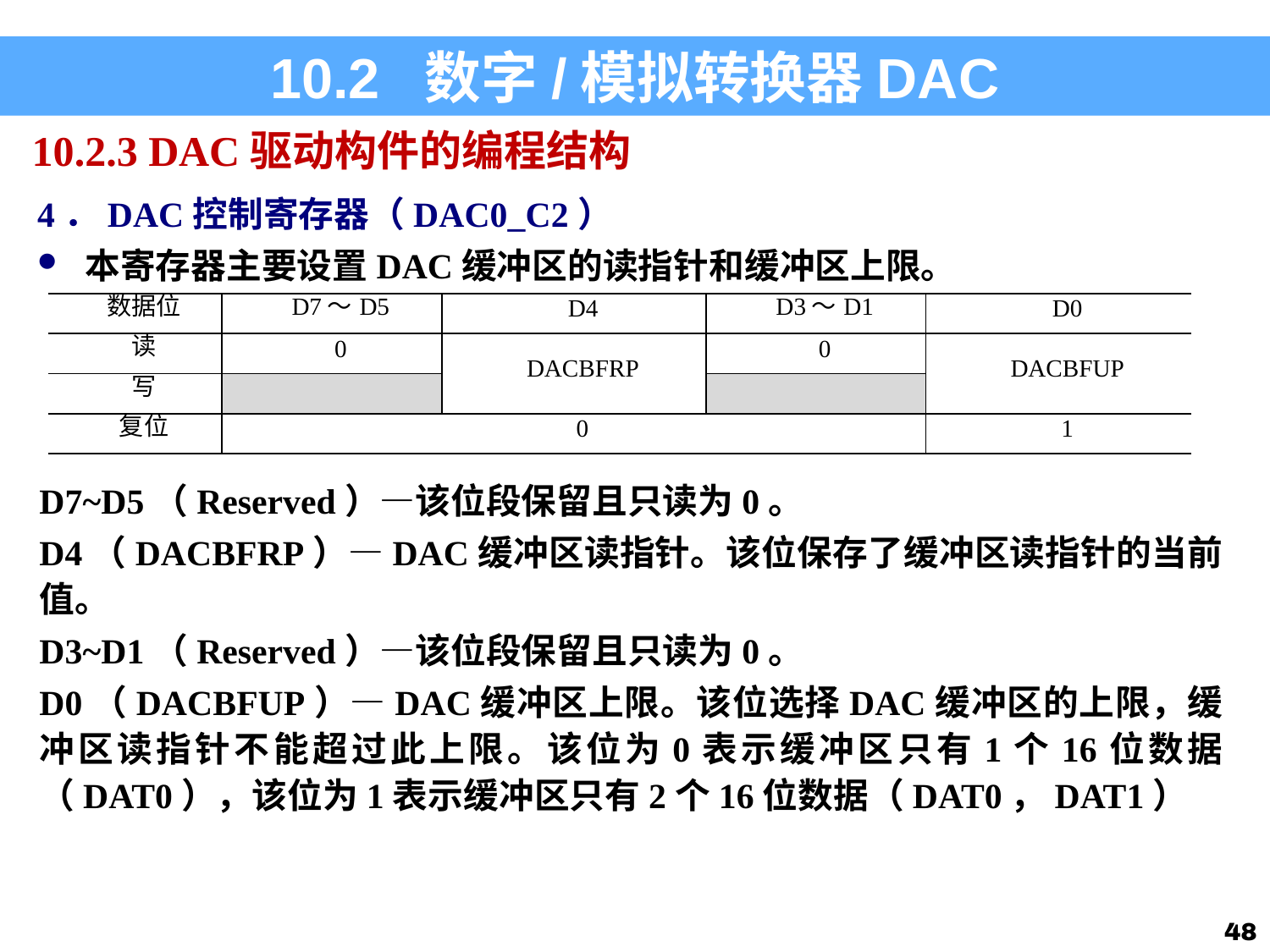

10.2  数字/模拟转换器DAC
10.2.3 DAC驱动构件的编程结构
4．DAC控制寄存器（DAC0_C2）
本寄存器主要设置DAC缓冲区的读指针和缓冲区上限。
| 数据位 | D7～D5 | D4 | D3～D1 | D0 |
| --- | --- | --- | --- | --- |
| 读 | 0 | DACBFRP | 0 | DACBFUP |
| 写 |  |  |  |  |
| 复位 | 0 |  |  | 1 |
D7~D5（Reserved）—该位段保留且只读为0。
D4（DACBFRP）—DAC缓冲区读指针。该位保存了缓冲区读指针的当前值。
D3~D1（Reserved）—该位段保留且只读为0。
D0（DACBFUP）—DAC缓冲区上限。该位选择DAC缓冲区的上限，缓冲区读指针不能超过此上限。该位为0表示缓冲区只有1个16位数据（DAT0），该位为1表示缓冲区只有2个16位数据（DAT0，DAT1）
48